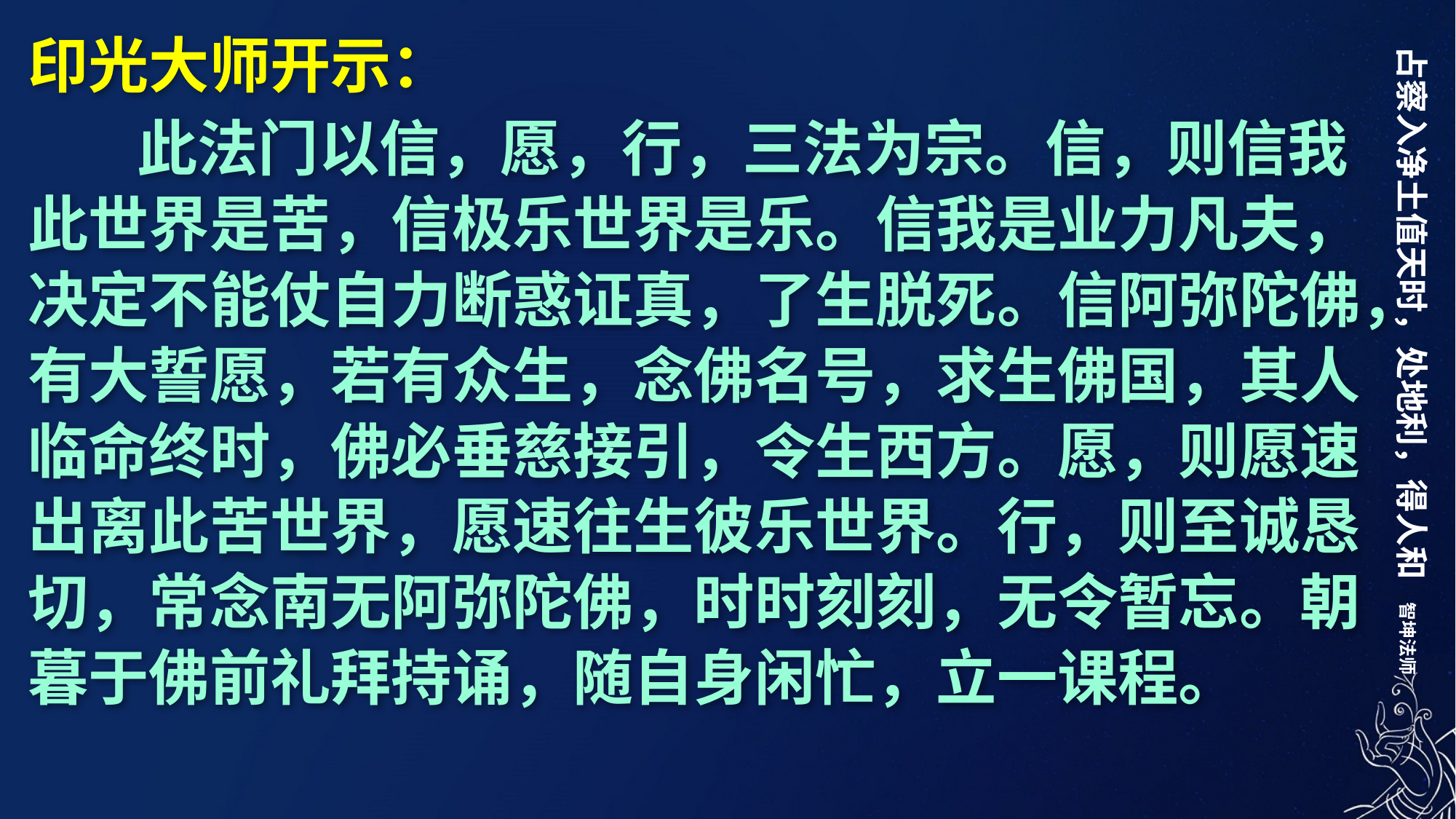

印光大师开示：
	此法门以信，愿，行，三法为宗。信，则信我此世界是苦，信极乐世界是乐。信我是业力凡夫，决定不能仗自力断惑证真，了生脱死。信阿弥陀佛，有大誓愿，若有众生，念佛名号，求生佛国，其人临命终时，佛必垂慈接引，令生西方。愿，则愿速出离此苦世界，愿速往生彼乐世界。行，则至诚恳切，常念南无阿弥陀佛，时时刻刻，无令暂忘。朝暮于佛前礼拜持诵，随自身闲忙，立一课程。